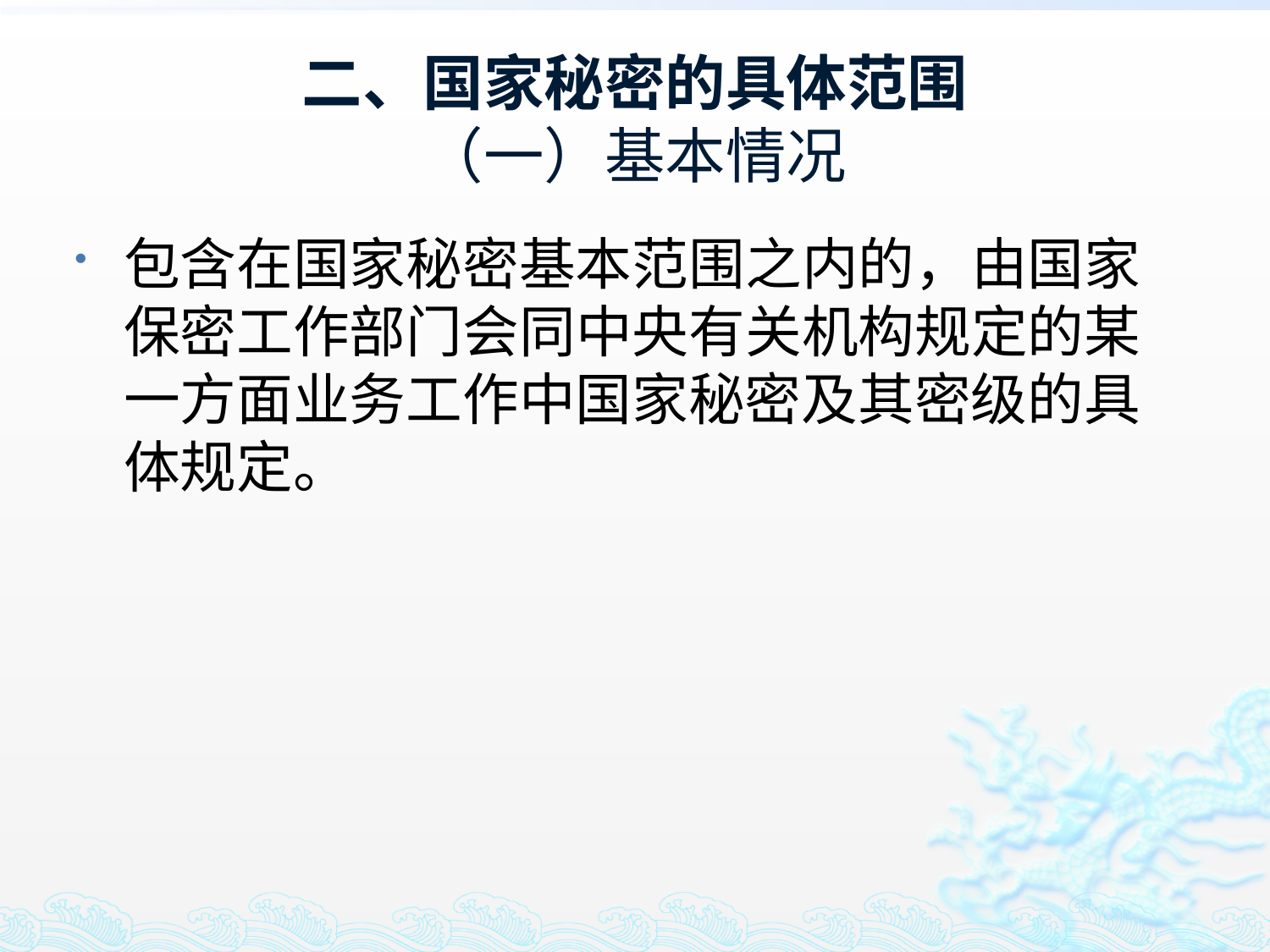

# 二、国家秘密的具体范围 （一）基本情况
包含在国家秘密基本范围之内的，由国家保密工作部门会同中央有关机构规定的某一方面业务工作中国家秘密及其密级的具体规定。